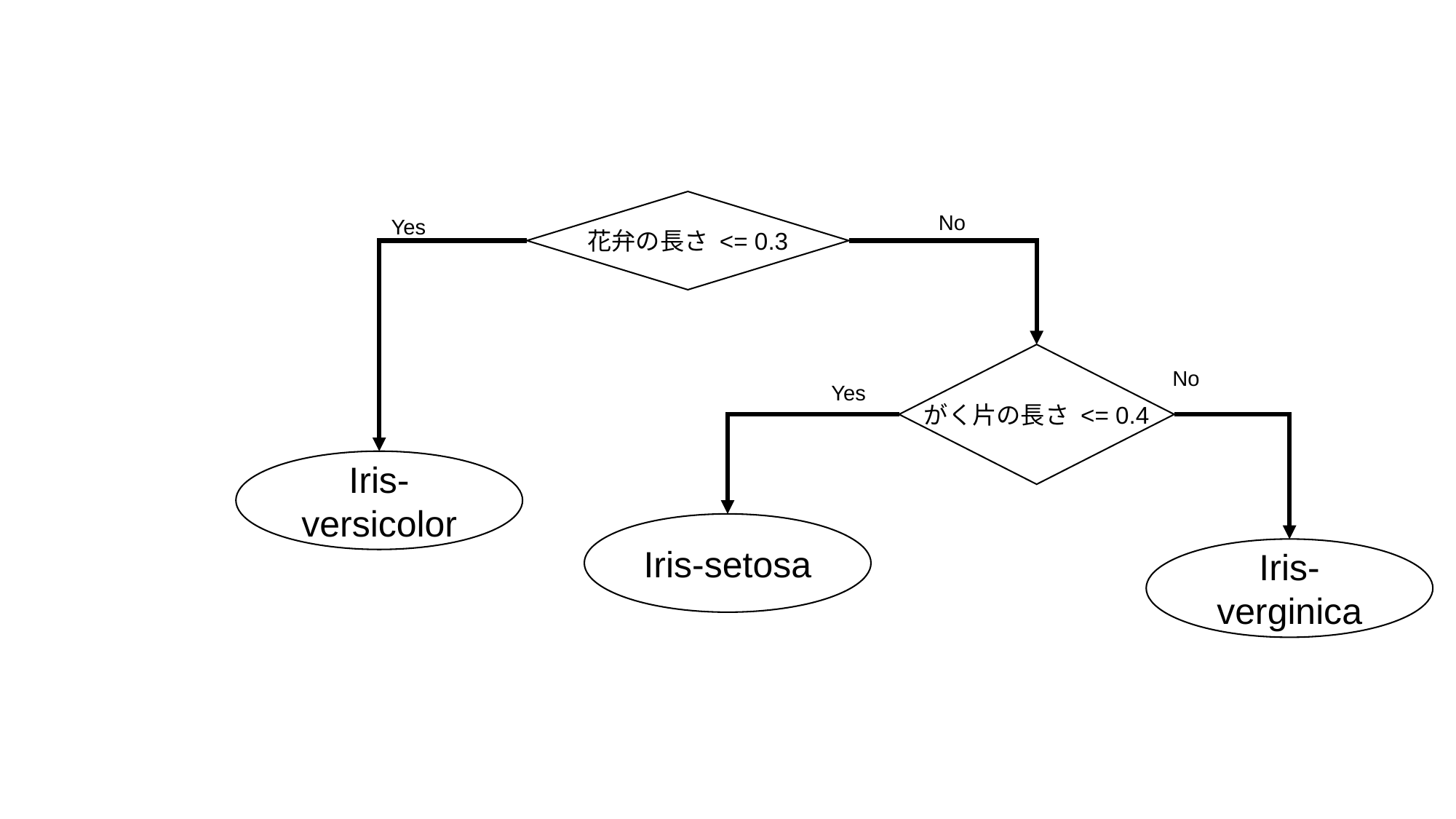

花弁の長さ <= 0.3
No
Yes
がく片の長さ <= 0.4
No
Yes
Iris-versicolor
Iris-setosa
Iris-verginica